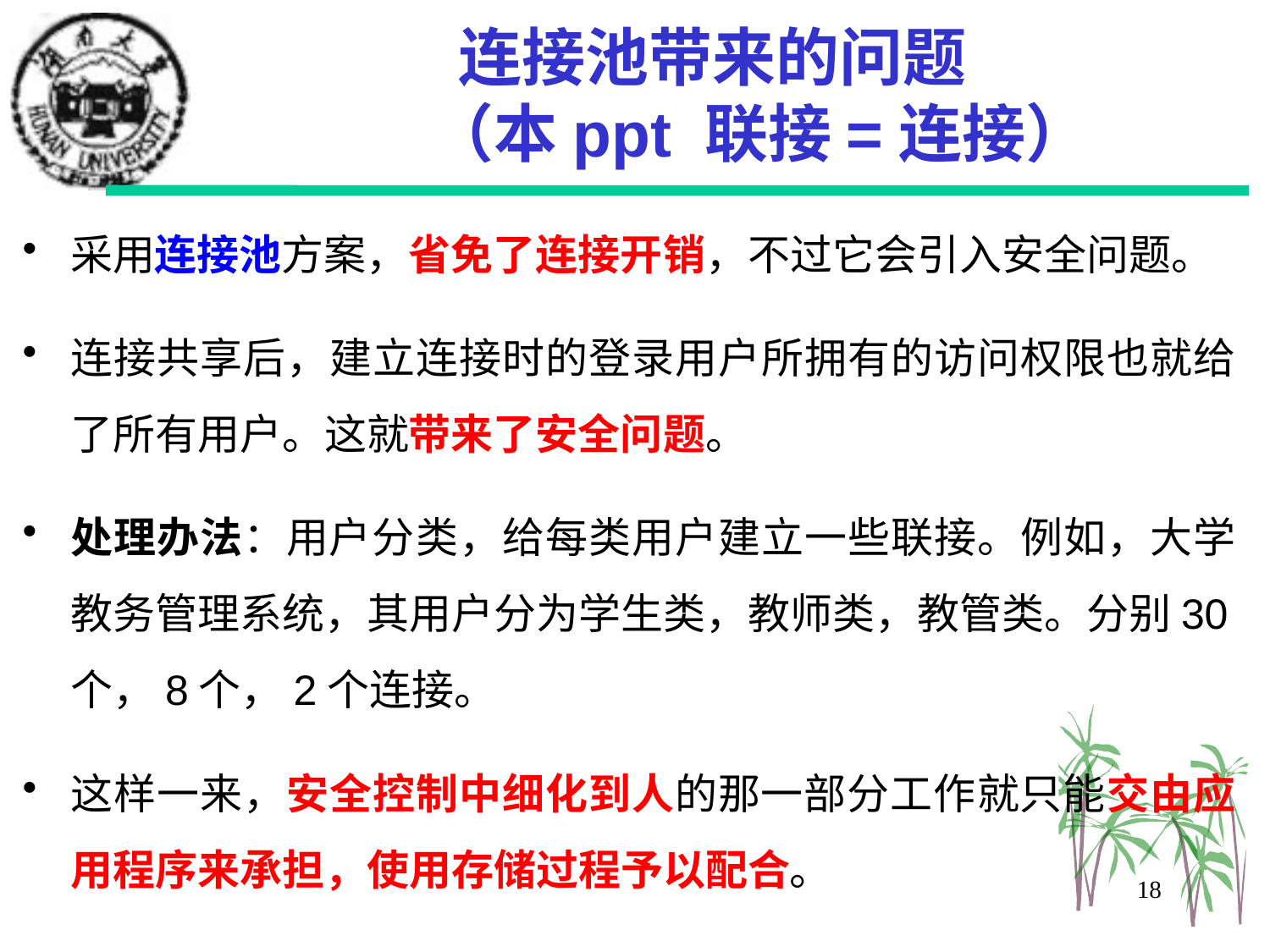

# 连接池带来的问题 （本ppt 联接=连接）
采用连接池方案，省免了连接开销，不过它会引入安全问题。
连接共享后，建立连接时的登录用户所拥有的访问权限也就给了所有用户。这就带来了安全问题。
处理办法：用户分类，给每类用户建立一些联接。例如，大学教务管理系统，其用户分为学生类，教师类，教管类。分别30个，8个，2个连接。
这样一来，安全控制中细化到人的那一部分工作就只能交由应用程序来承担，使用存储过程予以配合。
18